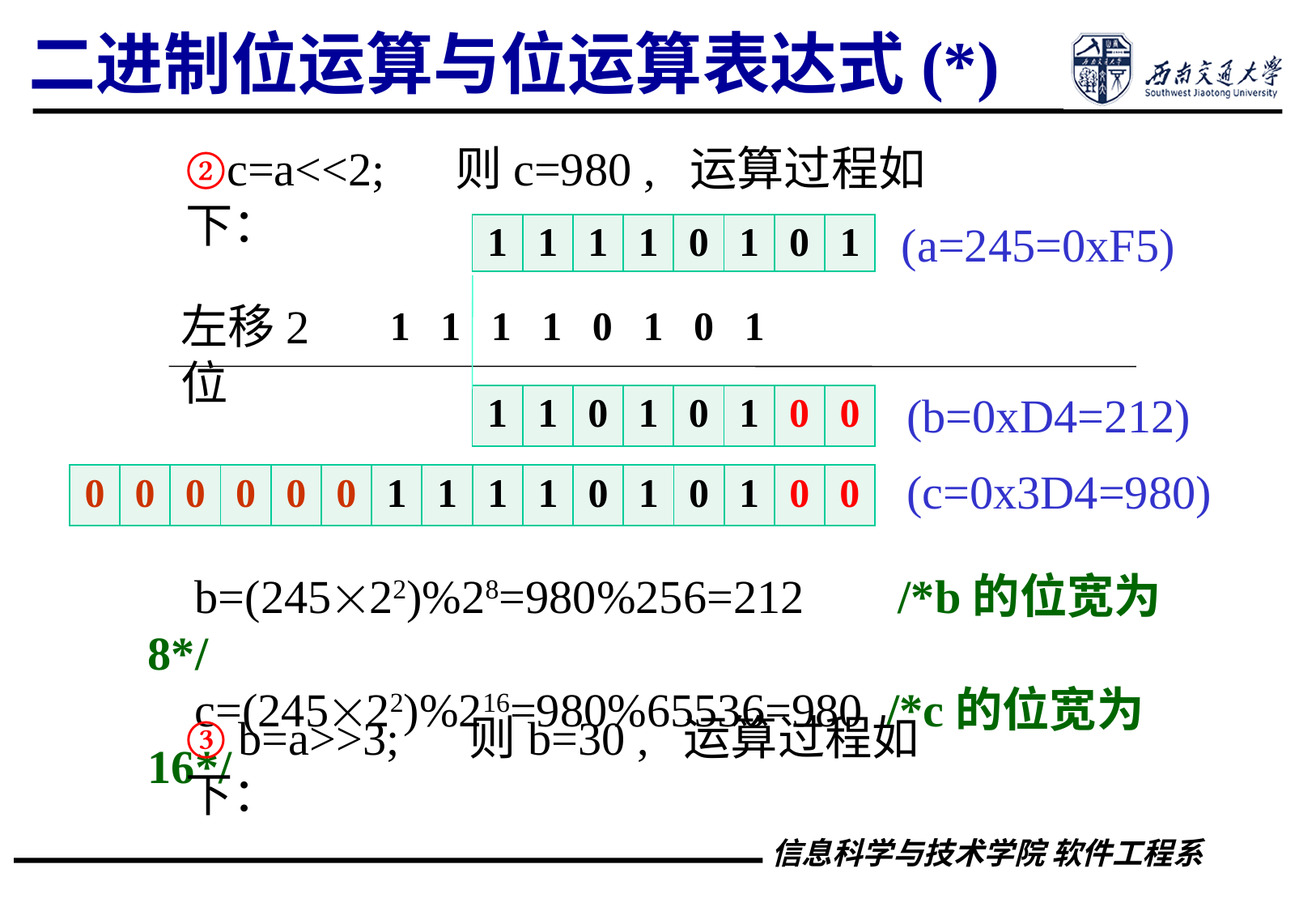

二进制位运算与位运算表达式(*)
②c=a<<2;     则c=980 ,  运算过程如下：
(a=245=0xF5)
| 1 | 1 | 1 | 1 | 0 | 1 | 0 | 1 |
| --- | --- | --- | --- | --- | --- | --- | --- |
左移2位
 1   1   1   1   0   1   0   1
(b=0xD4=212)
| 1 | 1 | 0 | 1 | 0 | 1 | 0 | 0 |
| --- | --- | --- | --- | --- | --- | --- | --- |
(c=0x3D4=980)
| 0 | 0 | 0 | 0 | 0 | 0 | 1 | 1 | 1 | 1 | 0 | 1 | 0 | 1 | 0 | 0 |
| --- | --- | --- | --- | --- | --- | --- | --- | --- | --- | --- | --- | --- | --- | --- | --- |
    b=(245×22)%28=980%256=212        /*b的位宽为8*/
    c=(245×22)%216=980%65536=980  /*c的位宽为16*/

③ b=a>>3;     则b=30 ,  运算过程如下：